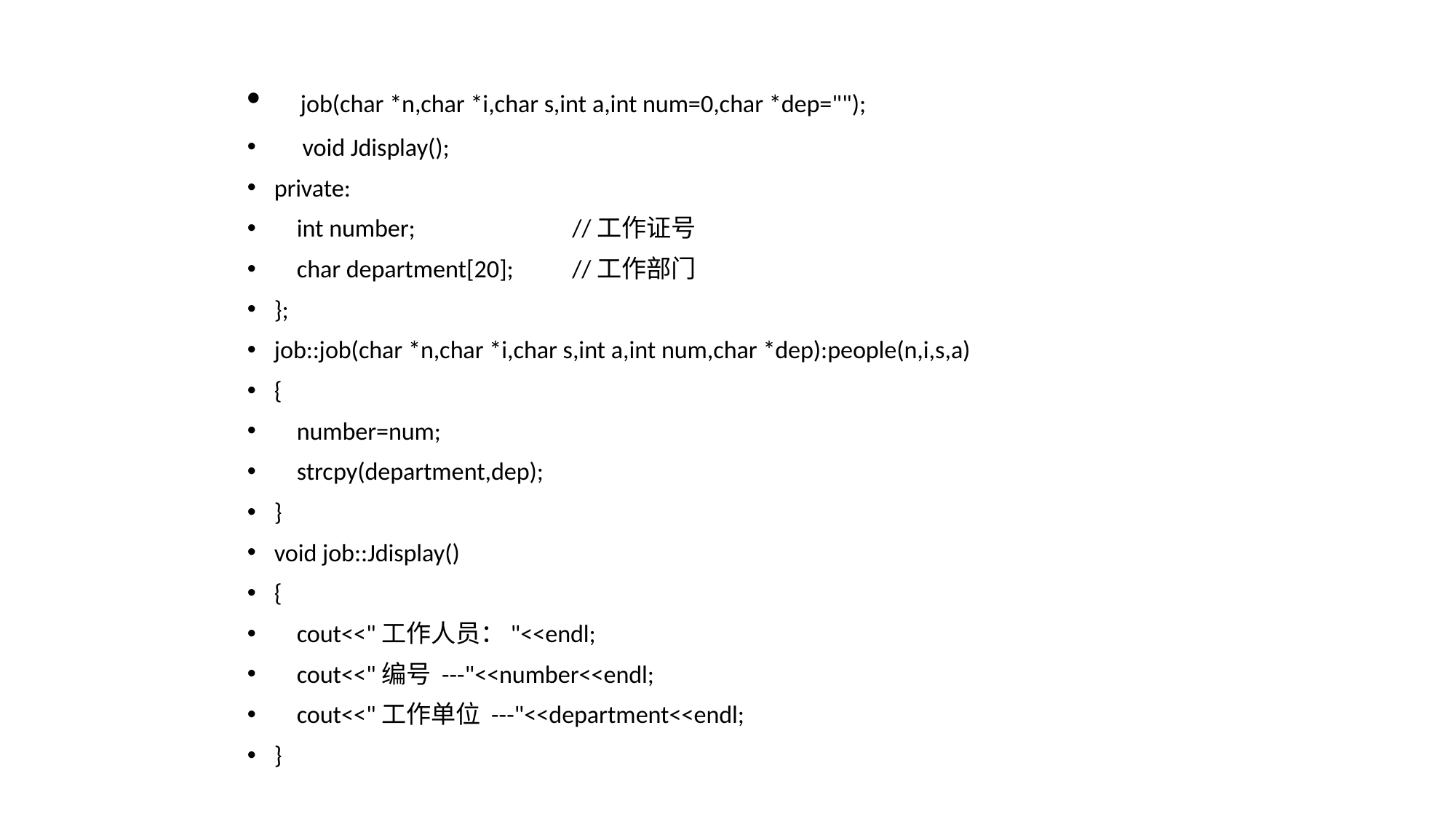

job(char *n,char *i,char s,int a,int num=0,char *dep="");
     void Jdisplay();
private:
    int number;               		//工作证号
    char department[20];       	//工作部门
};
job::job(char *n,char *i,char s,int a,int num,char *dep):people(n,i,s,a)
{
    number=num;
    strcpy(department,dep);
}
void job::Jdisplay()
{
    cout<<"工作人员："<<endl;
    cout<<"编号 ---"<<number<<endl;
    cout<<"工作单位 ---"<<department<<endl;
}